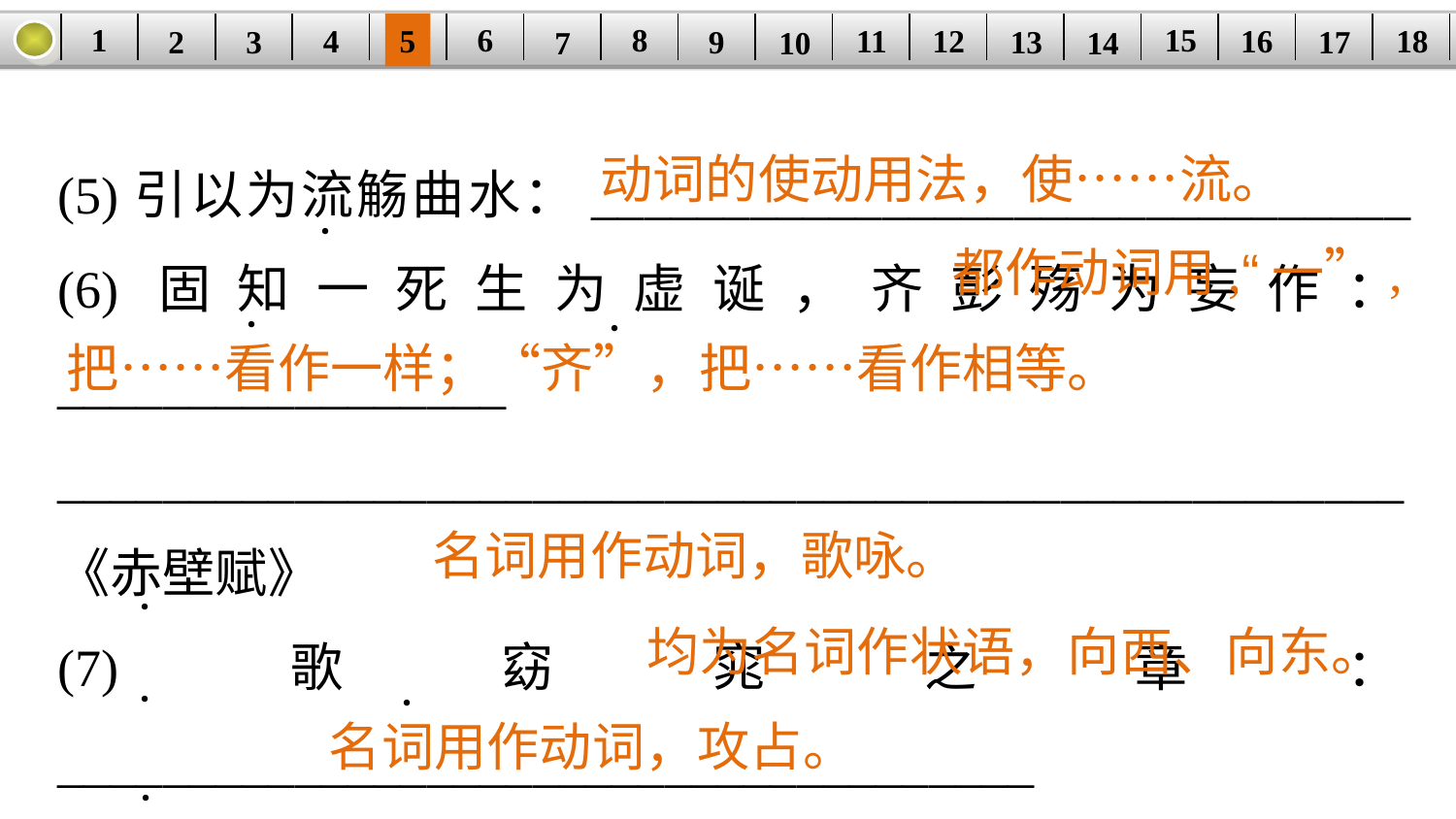

1
8
15
6
11
18
5
16
|  |  |  |  |  |  |  |  |  |  |  |  |  |  |  |  |  |  |
| --- | --- | --- | --- | --- | --- | --- | --- | --- | --- | --- | --- | --- | --- | --- | --- | --- | --- |
12
4
17
13
3
9
2
14
7
10

(5)引以为流觞曲水：_______________________________ (6)固知一死生为虚诞，齐彭殇为妄作：_________________
___________________________________________________
《赤壁赋》
(7)歌窈窕之章：_____________________________________
(8)西望夏口，东望武昌：_____________________________
(9)下江陵：_________________________________________
动词的使动用法，使……流。
·
都作动词用,“一”,
·
·
把……看作一样；“齐”，把……看作相等。
名词用作动词，歌咏。
·
均为名词作状语，向西、向东。
·
·
名词用作动词，攻占。
·